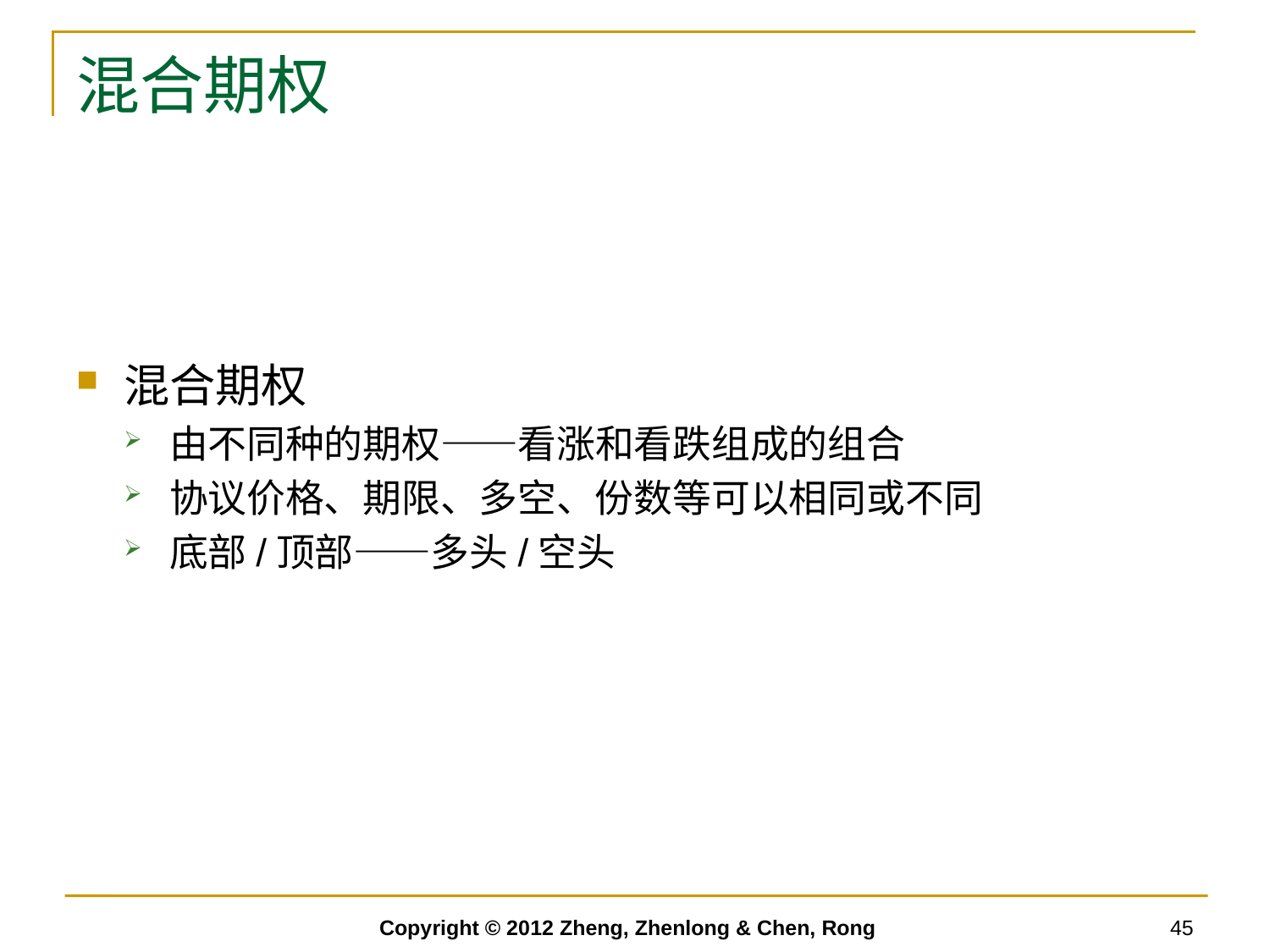

# 混合期权

混合期权
由不同种的期权——看涨和看跌组成的组合
协议价格、期限、多空、份数等可以相同或不同
底部/顶部——多头/空头
Copyright © 2012 Zheng, Zhenlong & Chen, Rong
45